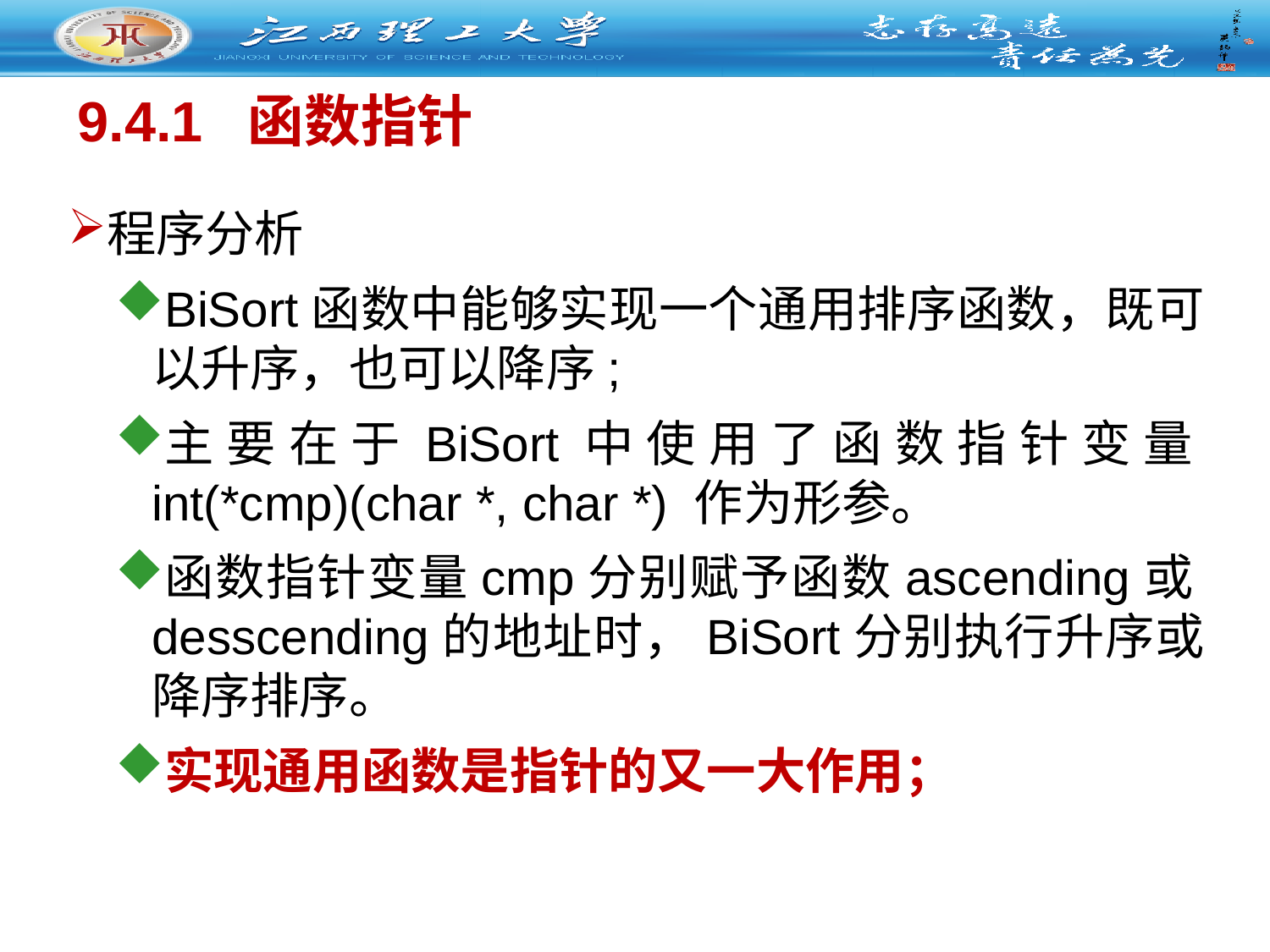

# 9.4.1  函数指针
程序分析
BiSort函数中能够实现一个通用排序函数，既可以升序，也可以降序;
主要在于BiSort中使用了函数指针变量int(*cmp)(char *, char *) 作为形参。
函数指针变量cmp分别赋予函数ascending或desscending的地址时，BiSort分别执行升序或降序排序。
实现通用函数是指针的又一大作用；